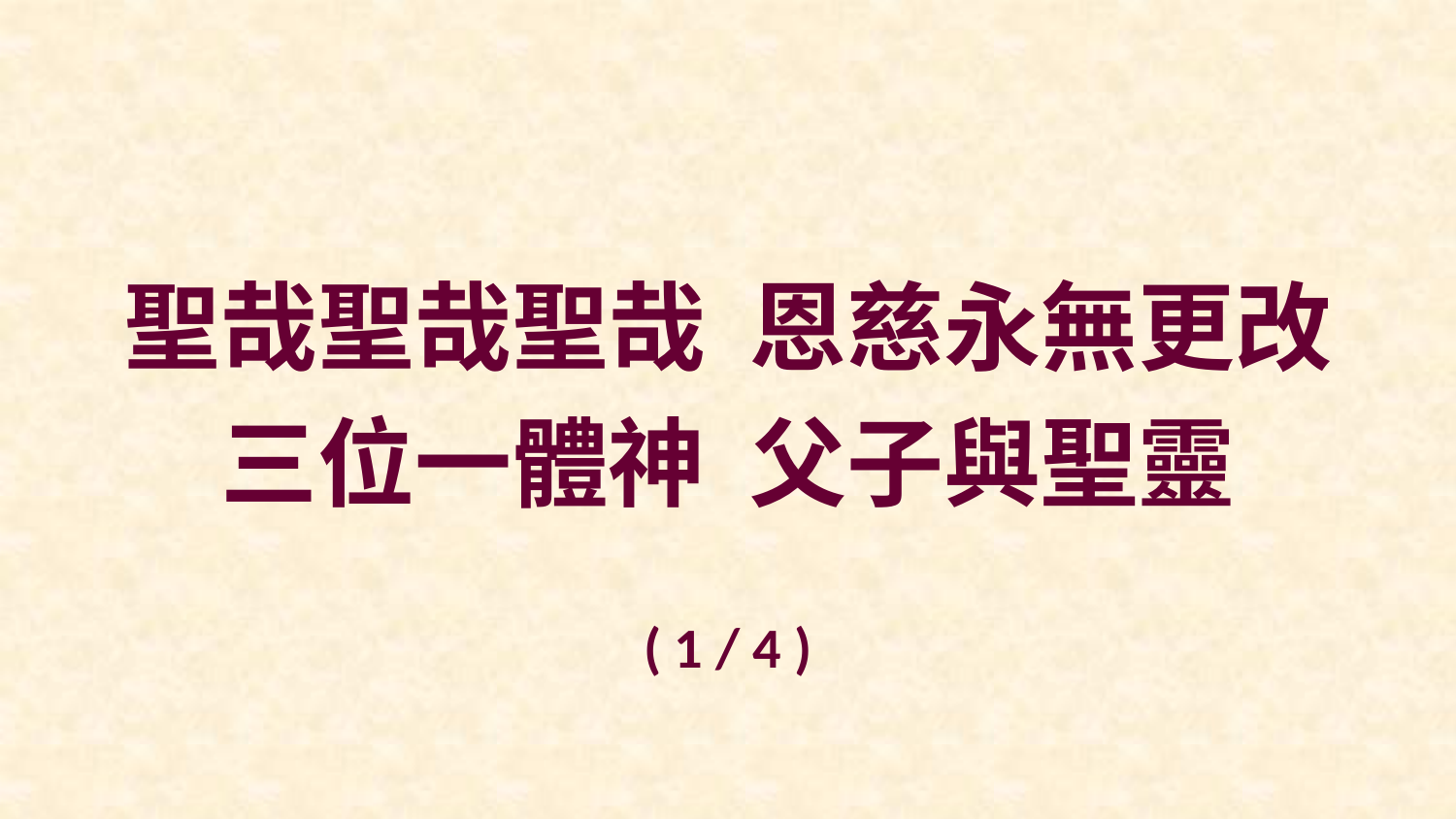

聖哉聖哉聖哉  恩慈永無更改
三位一體神  父子與聖靈
( 1 / 4 )